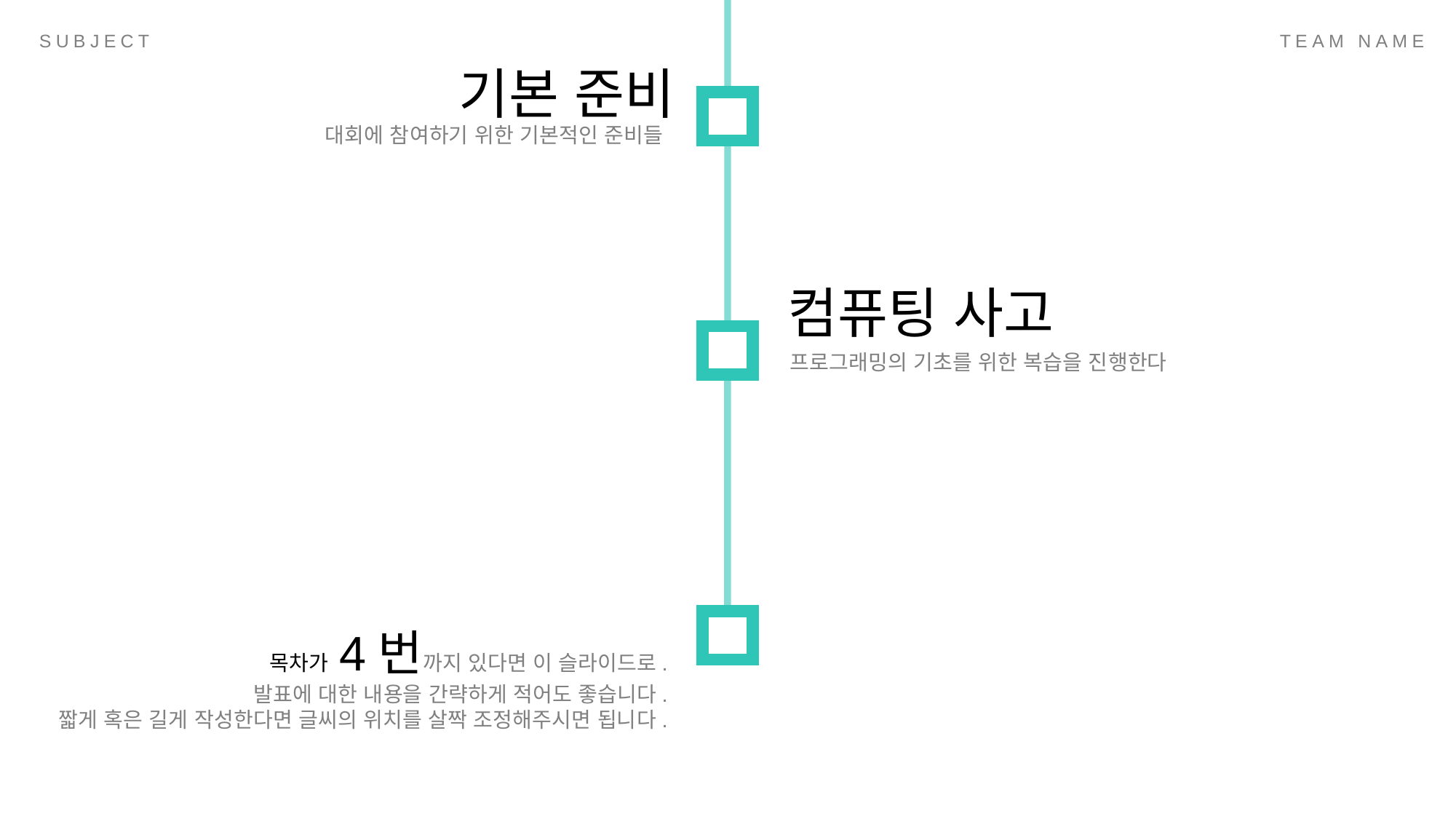

SUBJECT
TEAM NAME
기본 준비

대회에 참여하기 위한 기본적인 준비들
컴퓨팅 사고

프로그래밍의 기초를 위한 복습을 진행한다

목차가 4번까지 있다면 이 슬라이드로.
발표에 대한 내용을 간략하게 적어도 좋습니다.
짧게 혹은 길게 작성한다면 글씨의 위치를 살짝 조정해주시면 됩니다.